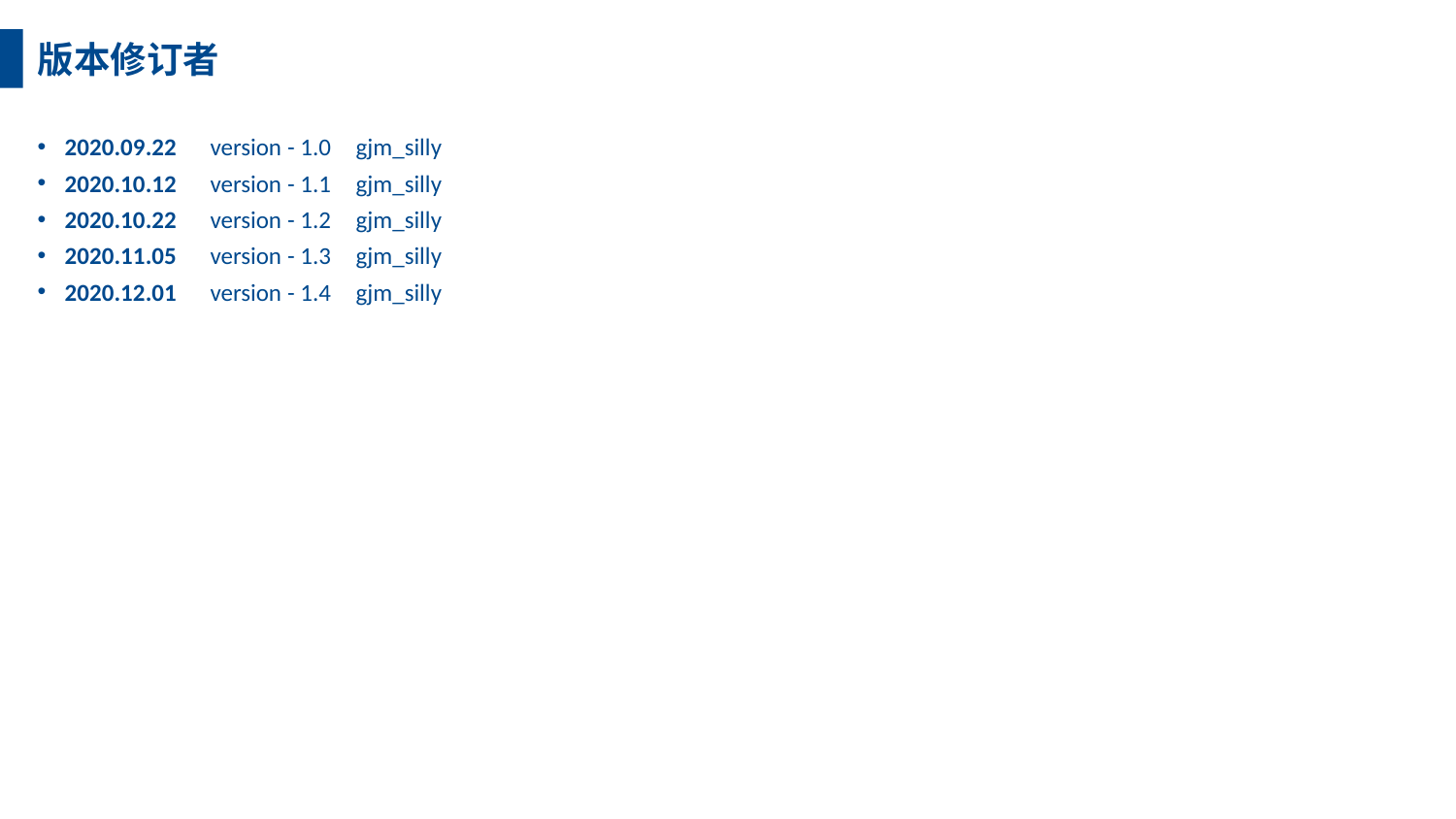

版本修订者
2020.09.22	version - 1.0	gjm_silly
2020.10.12	version - 1.1	gjm_silly
2020.10.22	version - 1.2	gjm_silly
2020.11.05	version - 1.3	gjm_silly
2020.12.01	version - 1.4	gjm_silly